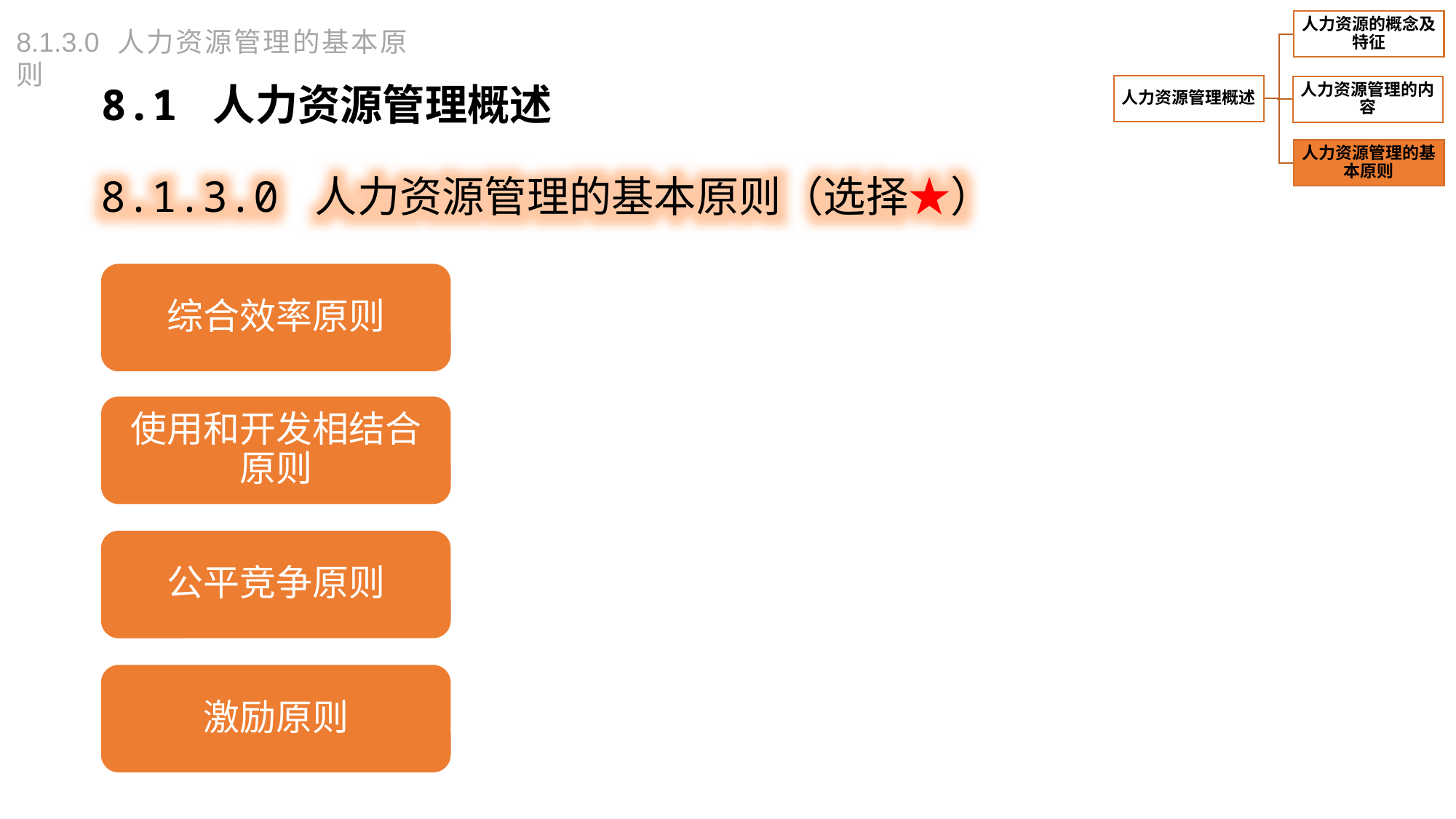

人力资源管理概述
人力资源的概念及特征
人力资源管理的内容
人力资源管理的基本原则
8.1.3.0 人力资源管理的基本原则
8.1 人力资源管理概述
8.1.3.0 人力资源管理的基本原则（选择★）

综合效率原则

使用和开发相结合原则

公平竞争原则

激励原则